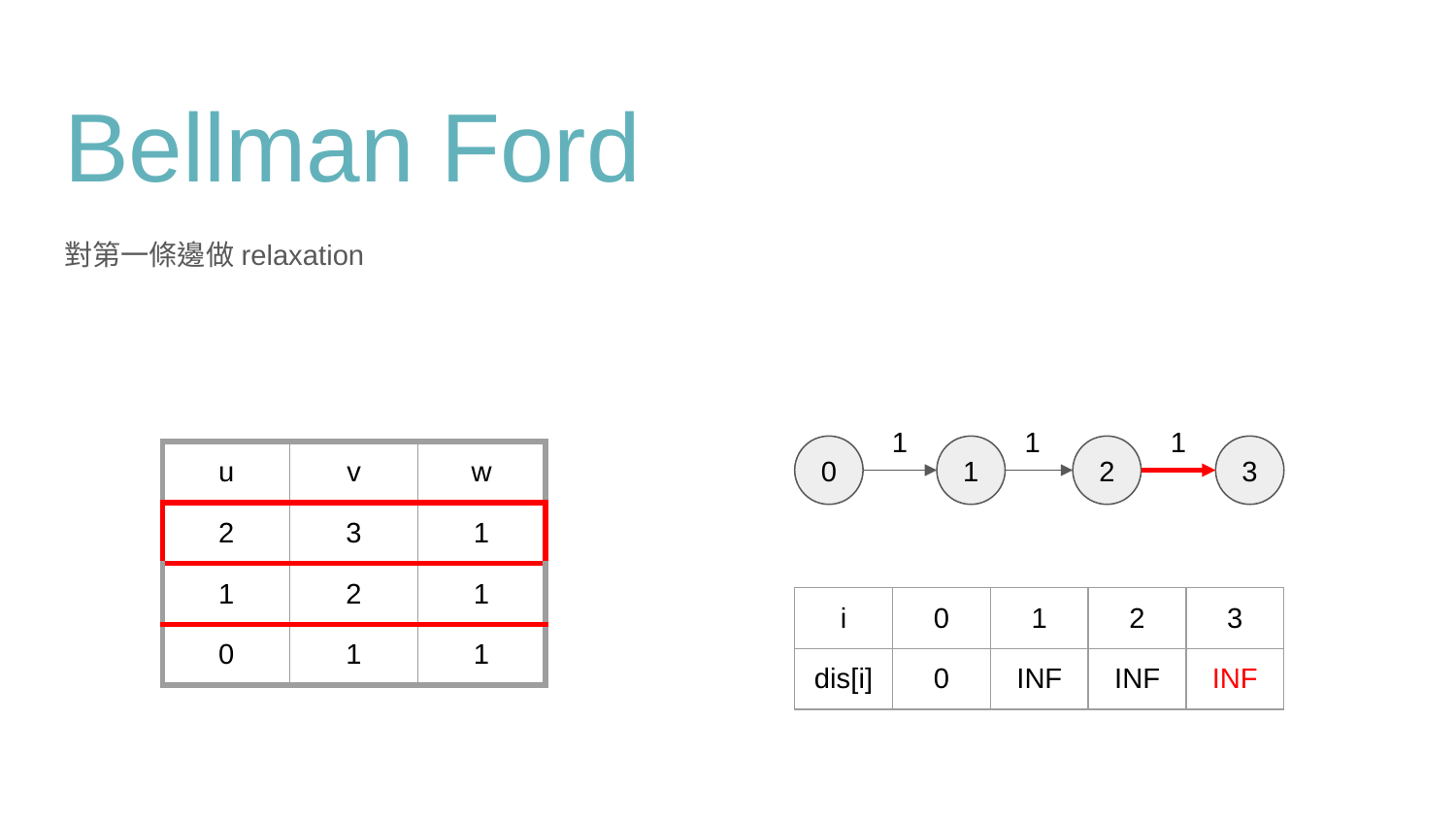

# Bellman Ford
對第一條邊做relaxation
1
1
1
0
1
2
3
| u | v | w |
| --- | --- | --- |
| 2 | 3 | 1 |
| 1 | 2 | 1 |
| 0 | 1 | 1 |
| i | 0 | 1 | 2 | 3 |
| --- | --- | --- | --- | --- |
| dis[i] | 0 | INF | INF | INF |